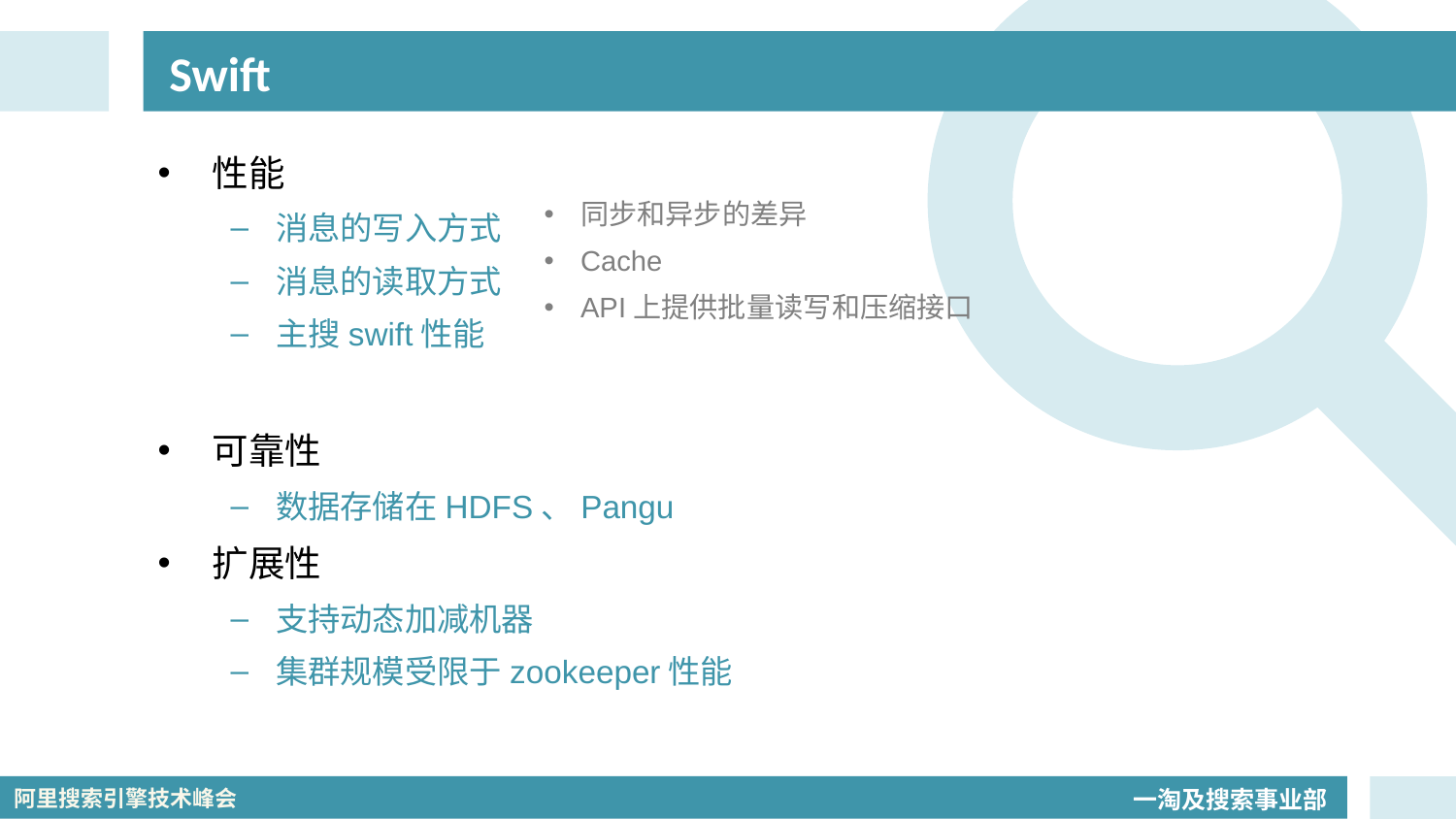

# Swift

同步和异步的差异
Cache
API上提供批量读写和压缩接口
性能
消息的写入方式
消息的读取方式
主搜swift性能

可靠性
数据存储在HDFS、Pangu
扩展性
支持动态加减机器
集群规模受限于zookeeper性能